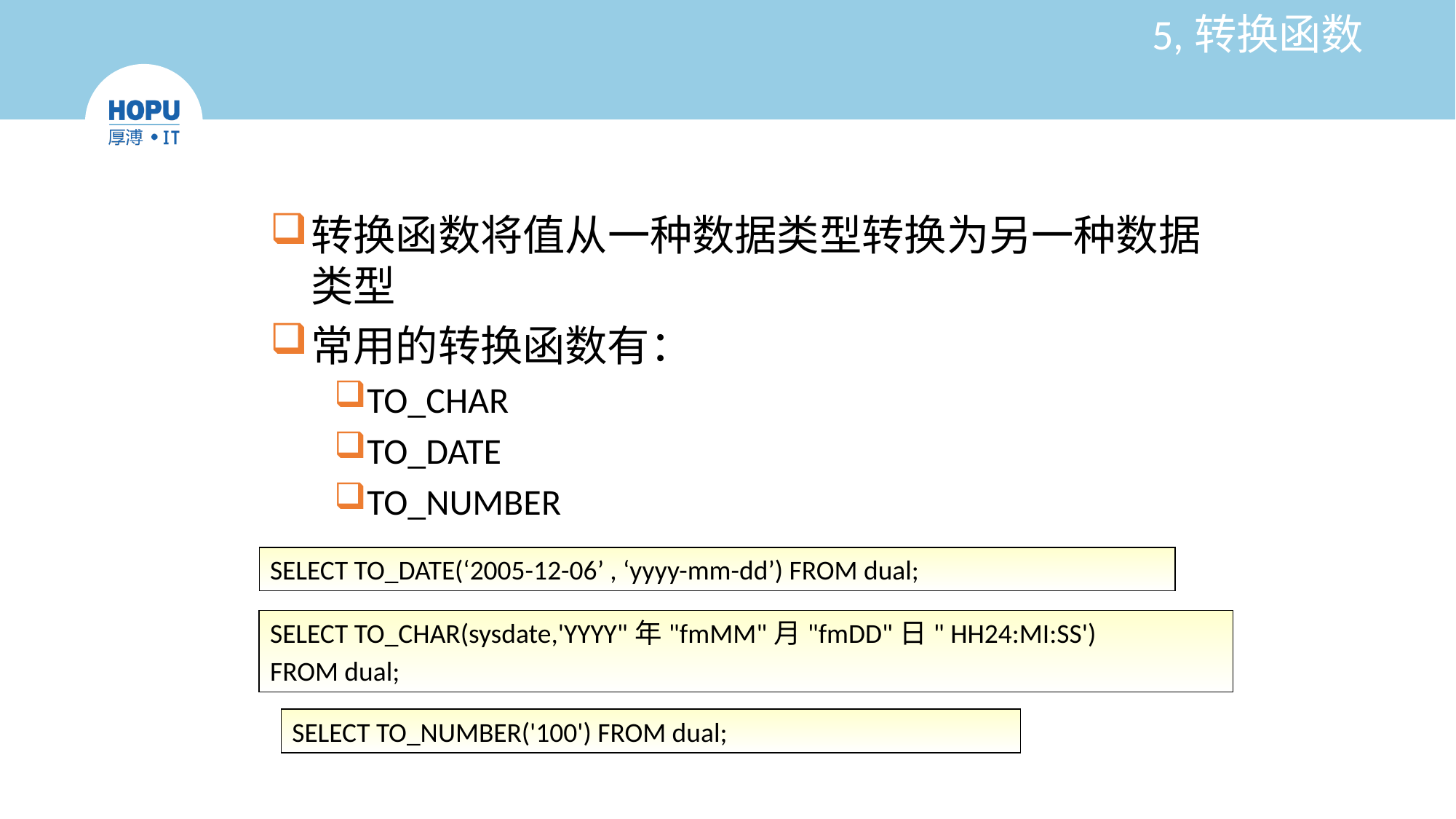

# 5,转换函数
转换函数将值从一种数据类型转换为另一种数据类型
常用的转换函数有：
TO_CHAR
TO_DATE
TO_NUMBER
SELECT TO_DATE(‘2005-12-06’ , ‘yyyy-mm-dd’) FROM dual;
SELECT TO_CHAR(sysdate,'YYYY"年"fmMM"月"fmDD"日" HH24:MI:SS')
FROM dual;
SELECT TO_NUMBER('100') FROM dual;